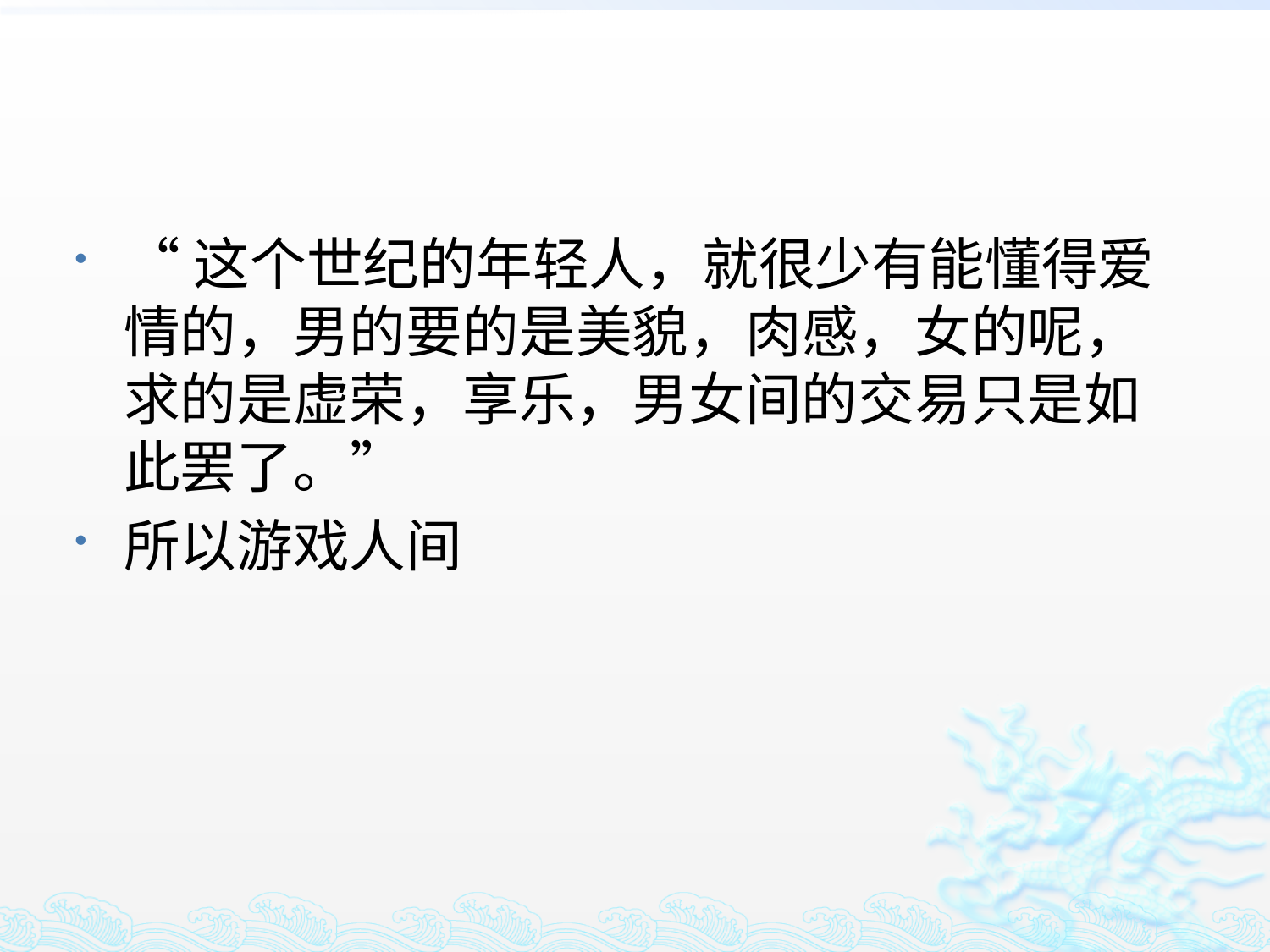

#
“这个世纪的年轻人，就很少有能懂得爱情的，男的要的是美貌，肉感，女的呢，求的是虚荣，享乐，男女间的交易只是如此罢了。”
所以游戏人间